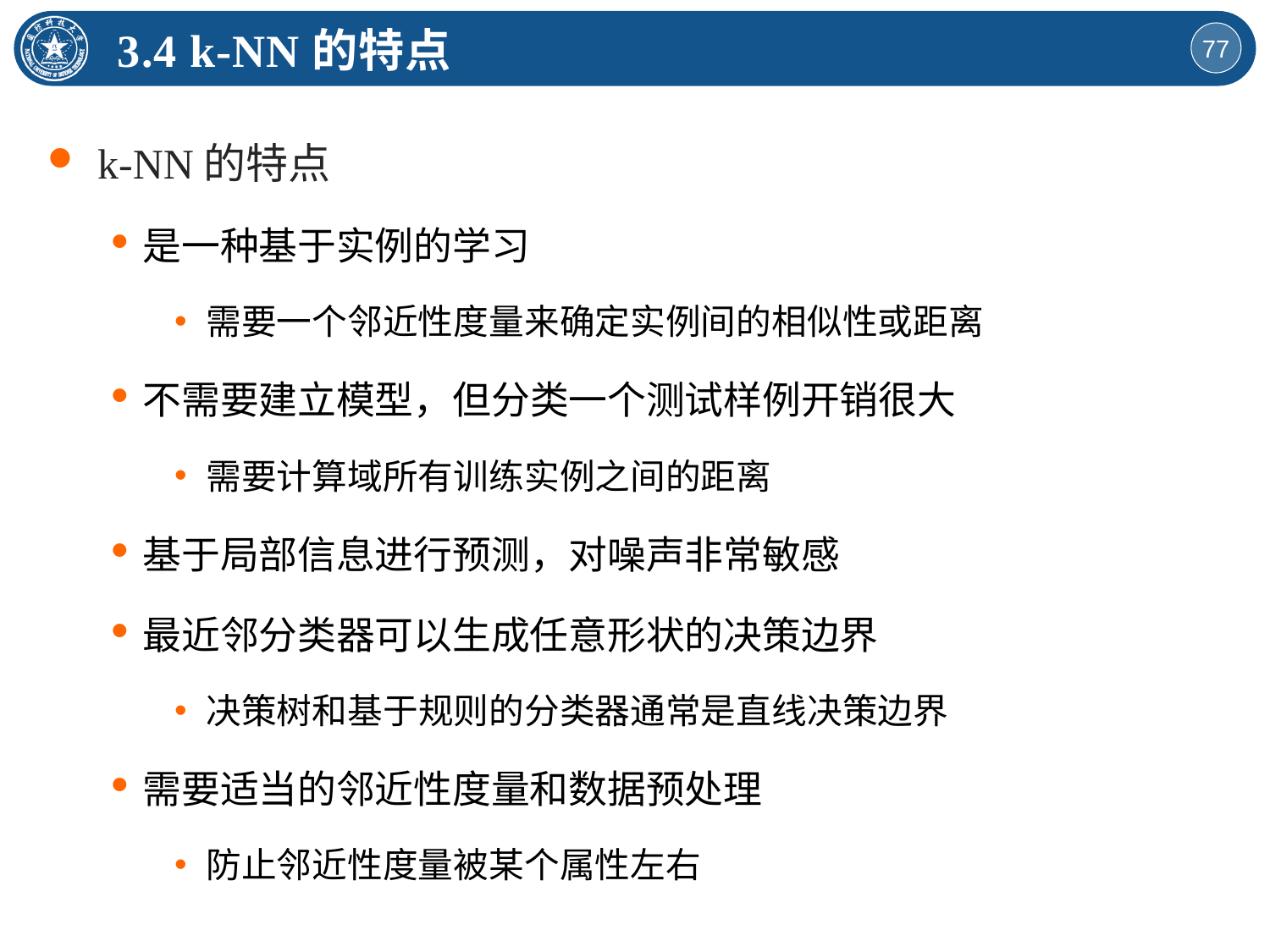

3.4 k-NN的特点
k-NN的特点
是一种基于实例的学习
需要一个邻近性度量来确定实例间的相似性或距离
不需要建立模型，但分类一个测试样例开销很大
需要计算域所有训练实例之间的距离
基于局部信息进行预测，对噪声非常敏感
最近邻分类器可以生成任意形状的决策边界
决策树和基于规则的分类器通常是直线决策边界
需要适当的邻近性度量和数据预处理
防止邻近性度量被某个属性左右